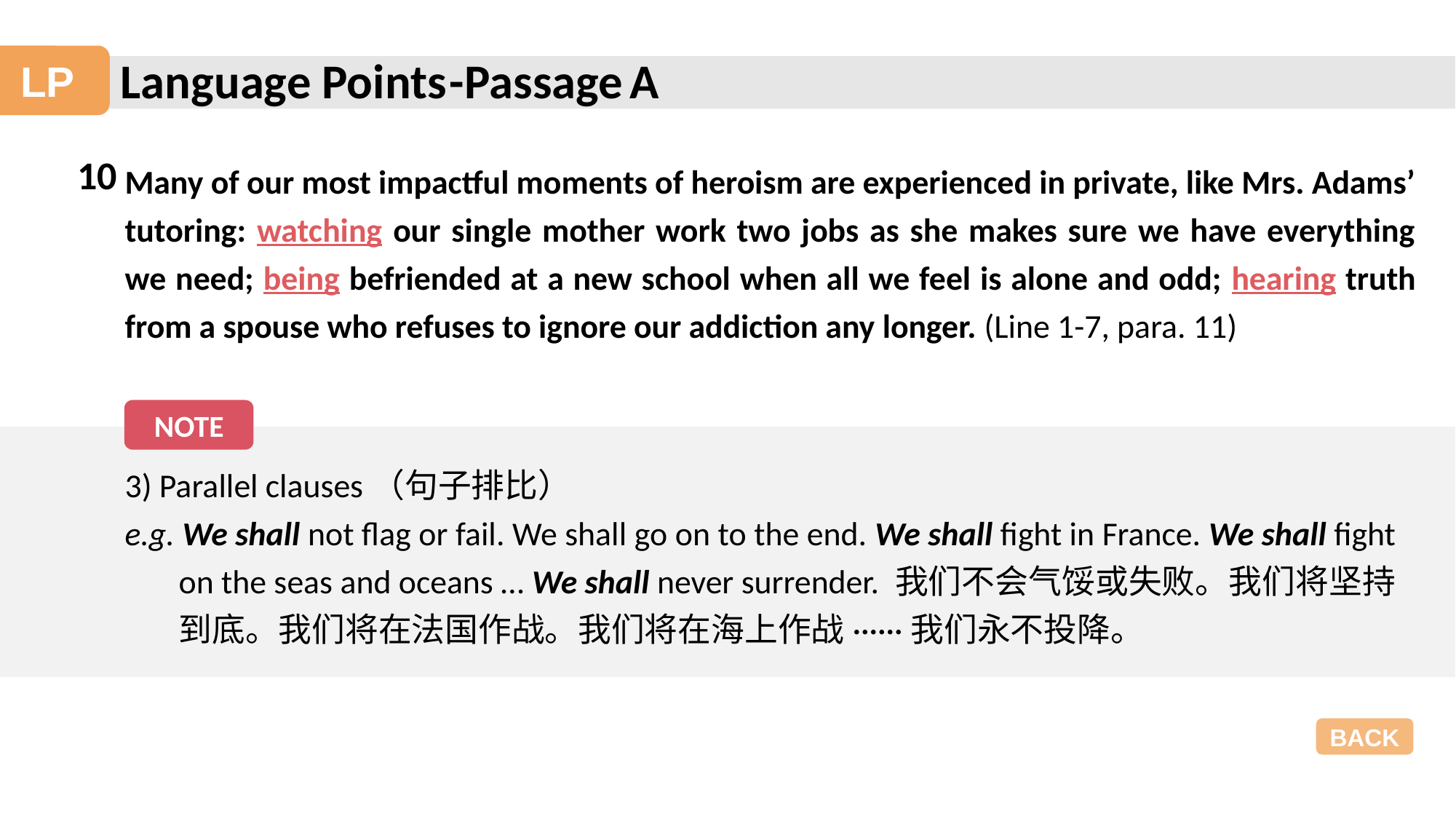

Language Points
-Passage A
LP

10
Many of our most impactful moments of heroism are experienced in private, like Mrs. Adams’ tutoring: watching our single mother work two jobs as she makes sure we have everything we need; being befriended at a new school when all we feel is alone and odd; hearing truth from a spouse who refuses to ignore our addiction any longer. (Line 1-7, para. 11)
NOTE

3) Parallel clauses（句子排比）
e.g. We shall not flag or fail. We shall go on to the end. We shall fight in France. We shall fight on the seas and oceans … We shall never surrender. 我们不会气馁或失败。我们将坚持到底。我们将在法国作战。我们将在海上作战······我们永不投降。
BACK